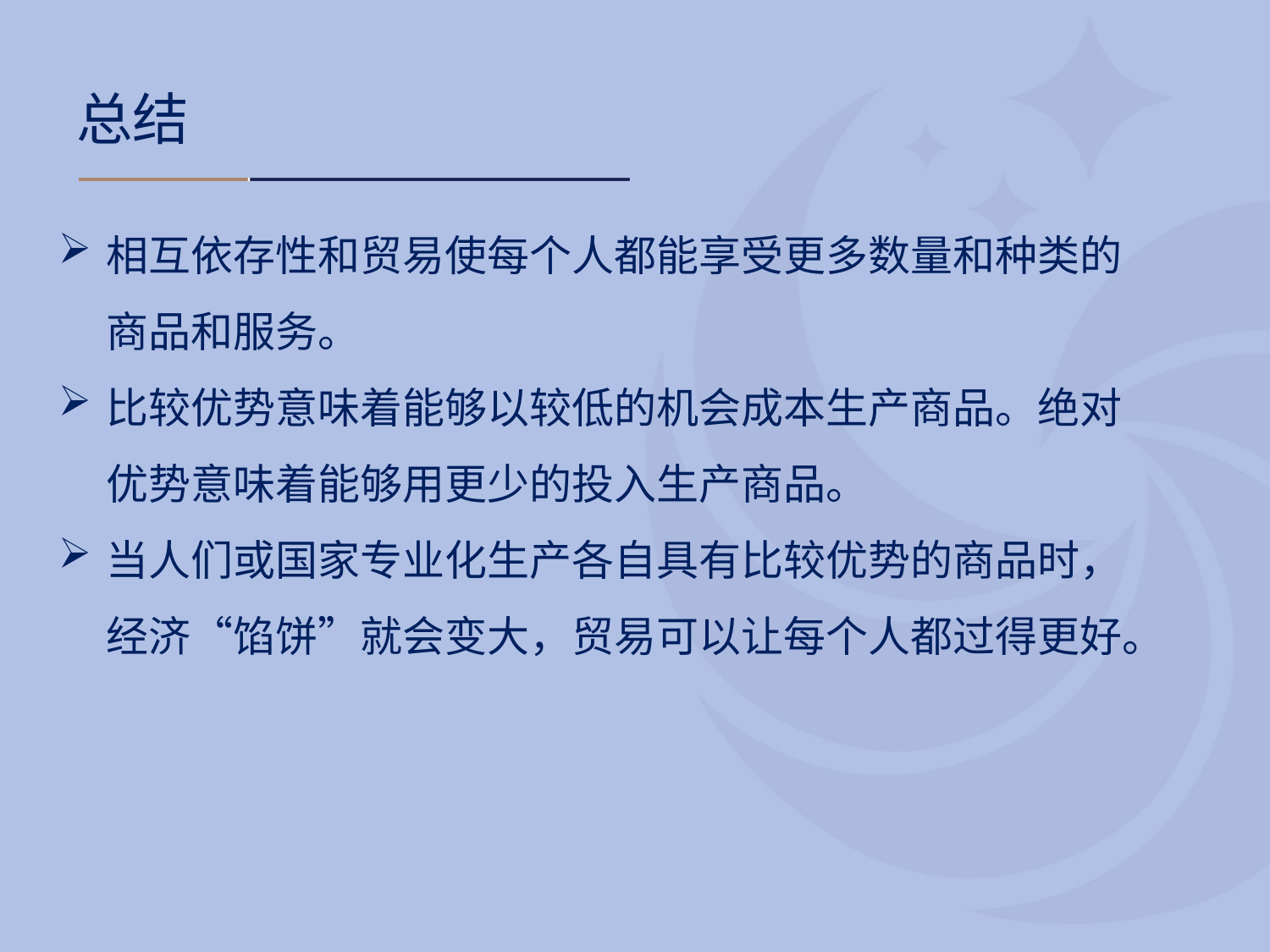

# 总结
相互依存性和贸易使每个人都能享受更多数量和种类的商品和服务。
比较优势意味着能够以较低的机会成本生产商品。绝对优势意味着能够用更少的投入生产商品。
当人们或国家专业化生产各自具有比较优势的商品时，经济“馅饼”就会变大，贸易可以让每个人都过得更好。